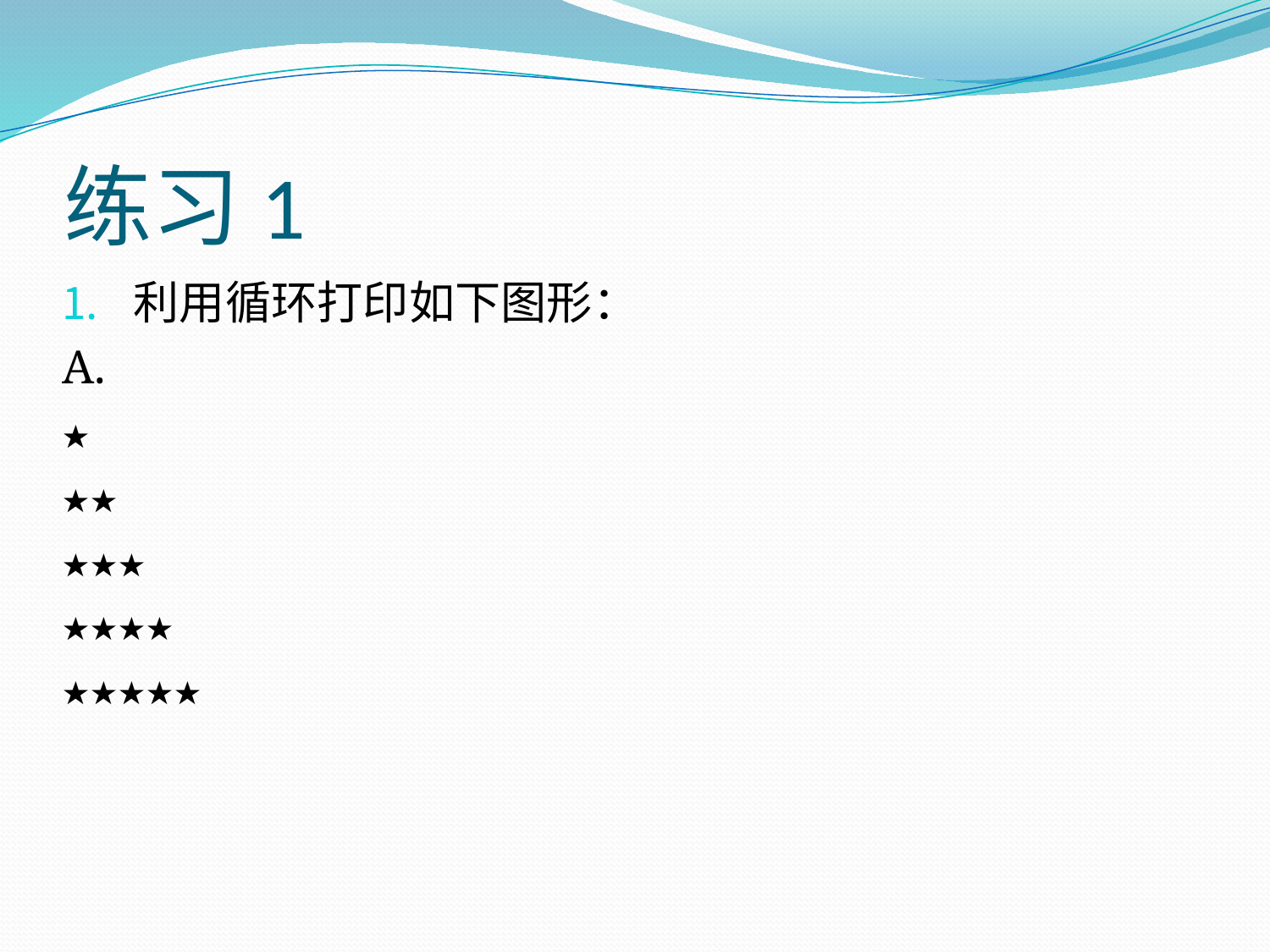

# 练习1
利用循环打印如下图形：
A.
★
★★
★★★
★★★★
★★★★★